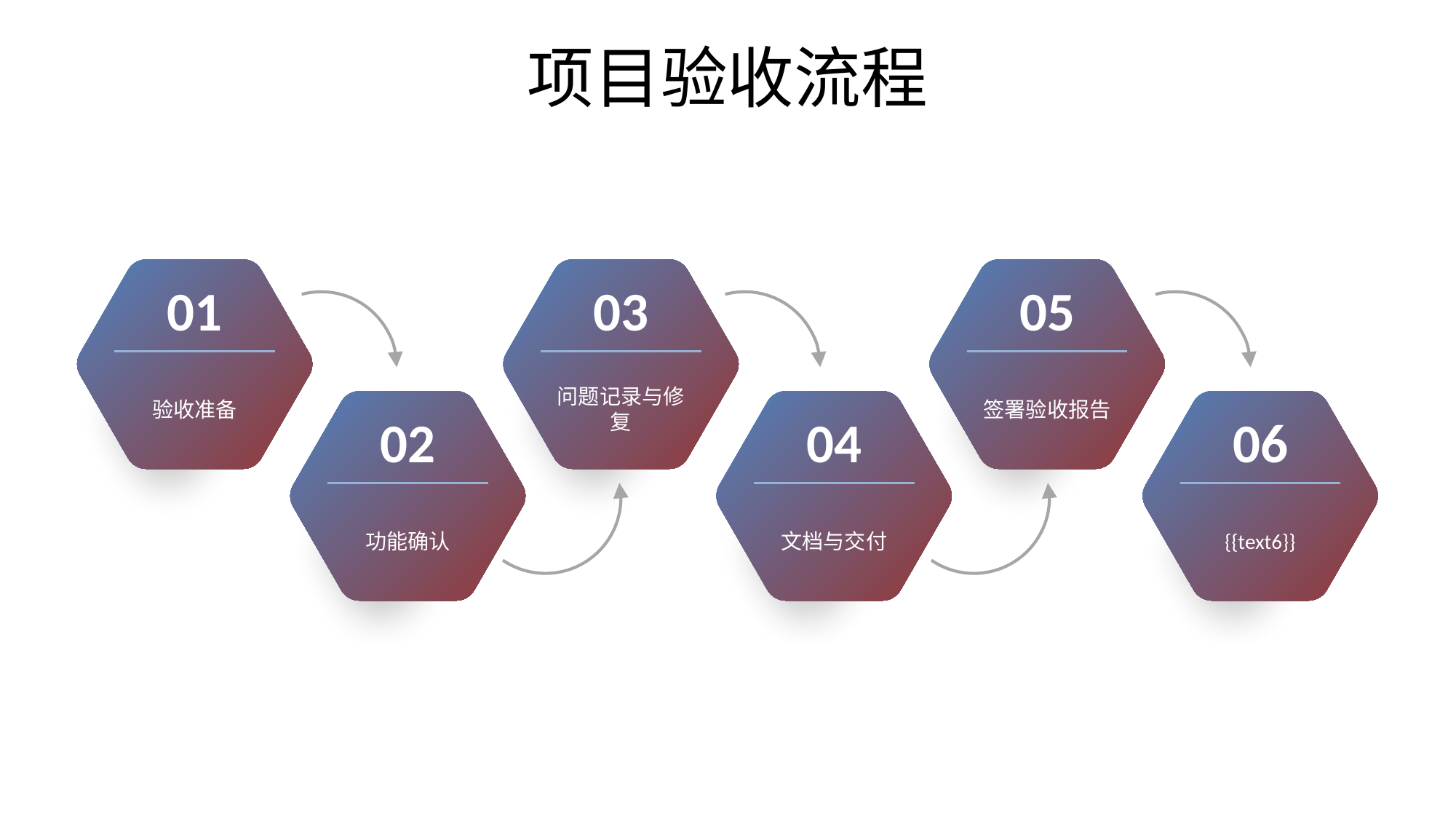

# 项目验收流程

01
验收准备

03
问题记录与修复

05
签署验收报告

02
功能确认

04
文档与交付

06
{{text6}}